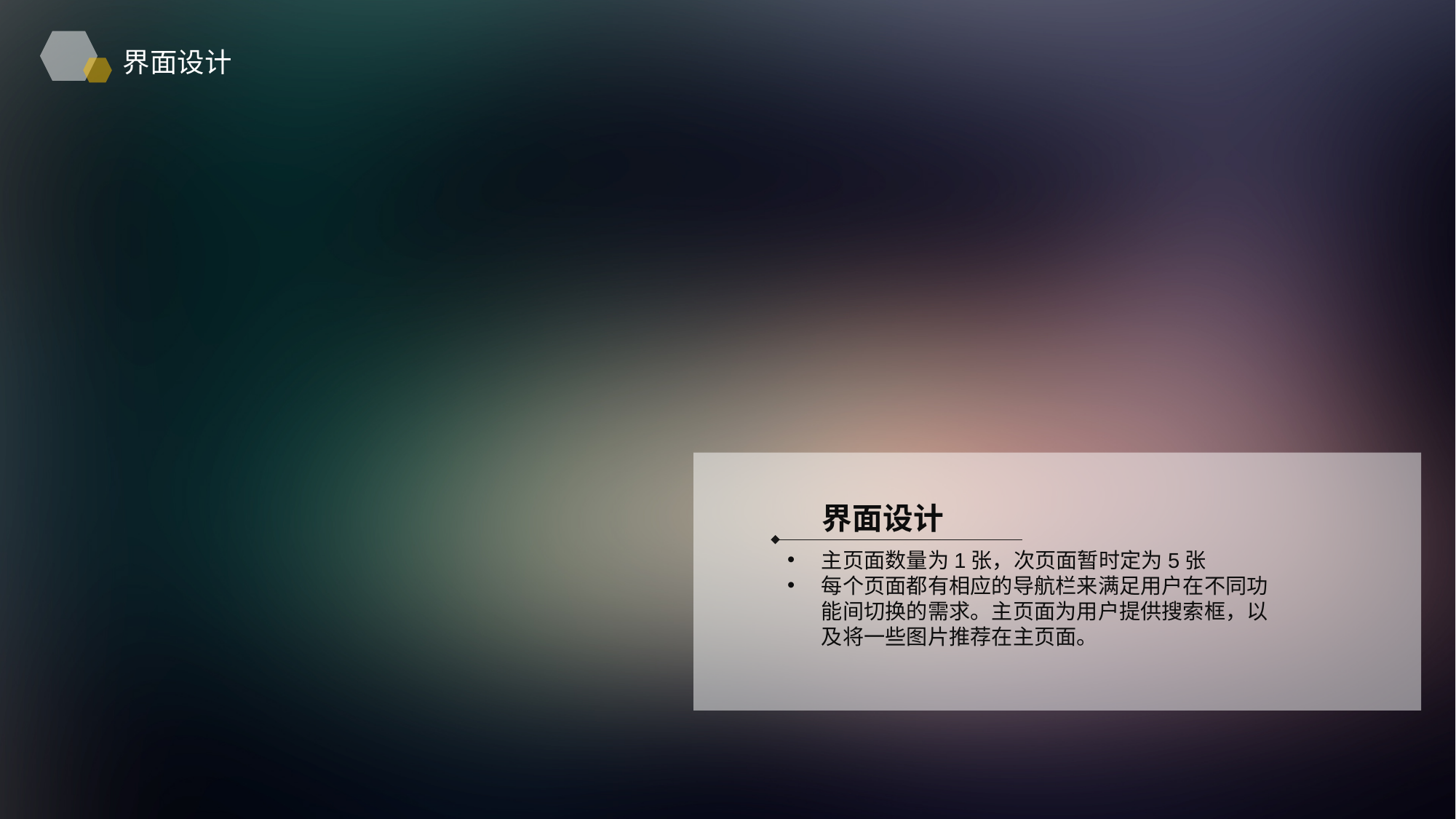

界面设计

界面设计
主页面数量为1张，次页面暂时定为5张
每个页面都有相应的导航栏来满足用户在不同功能间切换的需求。主页面为用户提供搜索框，以及将一些图片推荐在主页面。